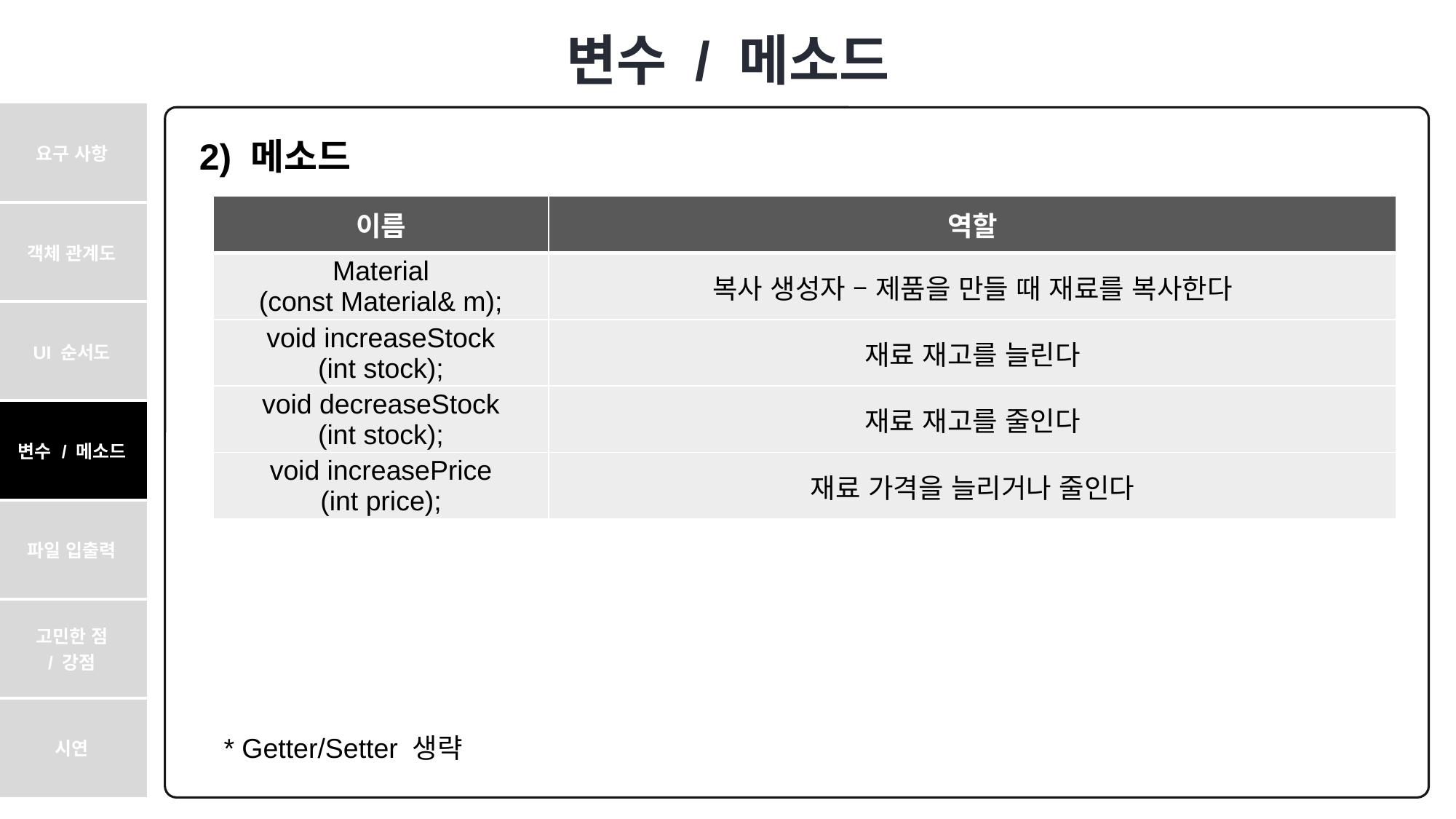

변수 / 메소드
| 요구 사항 |
| --- |
| 객체 관계도 |
| UI 순서도 |
| 변수 / 메소드 |
| 파일 입출력 |
| 고민한 점 / 강점 |
| 시연 |
  2) 메소드
| 이름 | 역할 |
| --- | --- |
| Material (const Material& m); | 복사 생성자 – 제품을 만들 때 재료를 복사한다 |
| void increaseStock (int stock); | 재료 재고를 늘린다 |
| void decreaseStock (int stock); | 재료 재고를 줄인다 |
| void increasePrice (int price); | 재료 가격을 늘리거나 줄인다 |
* Getter/Setter 생략